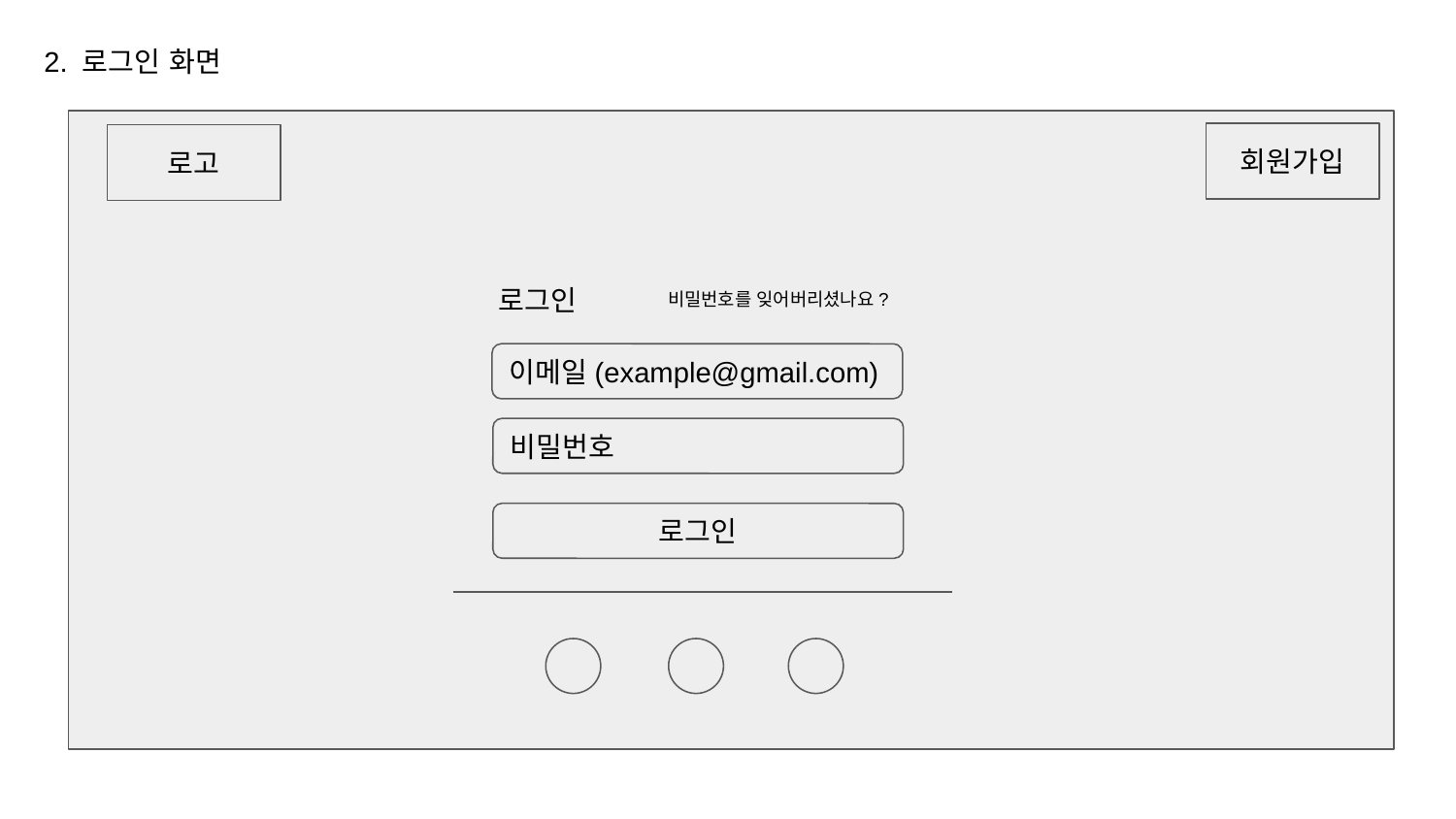

2. 로그인 화면

회원가입
로고
로그인
비밀번호를 잊어버리셨나요?
이메일(example@gmail.com)
비밀번호
로그인